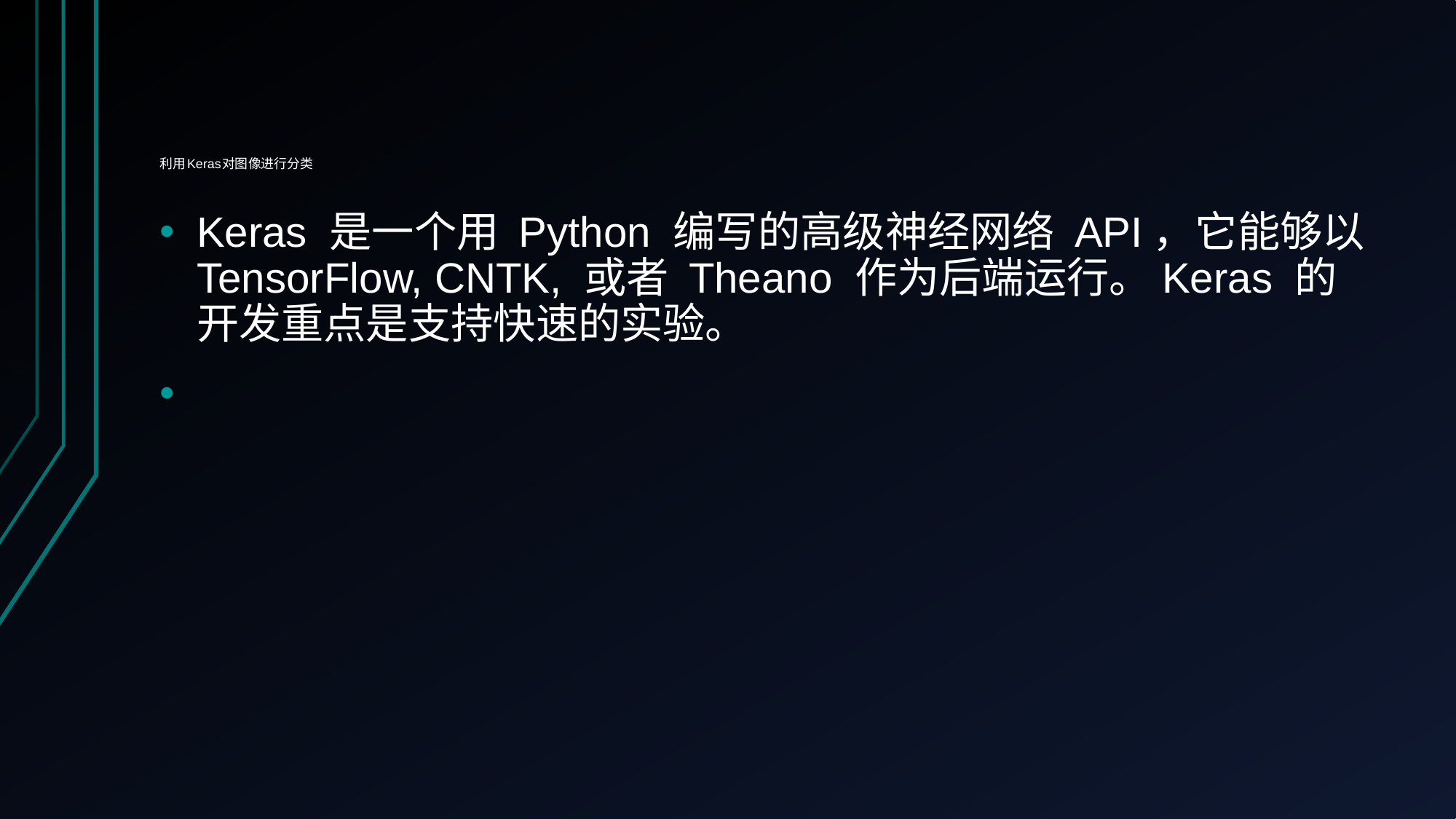

# 利用Keras对图像进行分类
Keras 是一个用 Python 编写的高级神经网络 API，它能够以 TensorFlow, CNTK, 或者 Theano 作为后端运行。Keras 的开发重点是支持快速的实验。